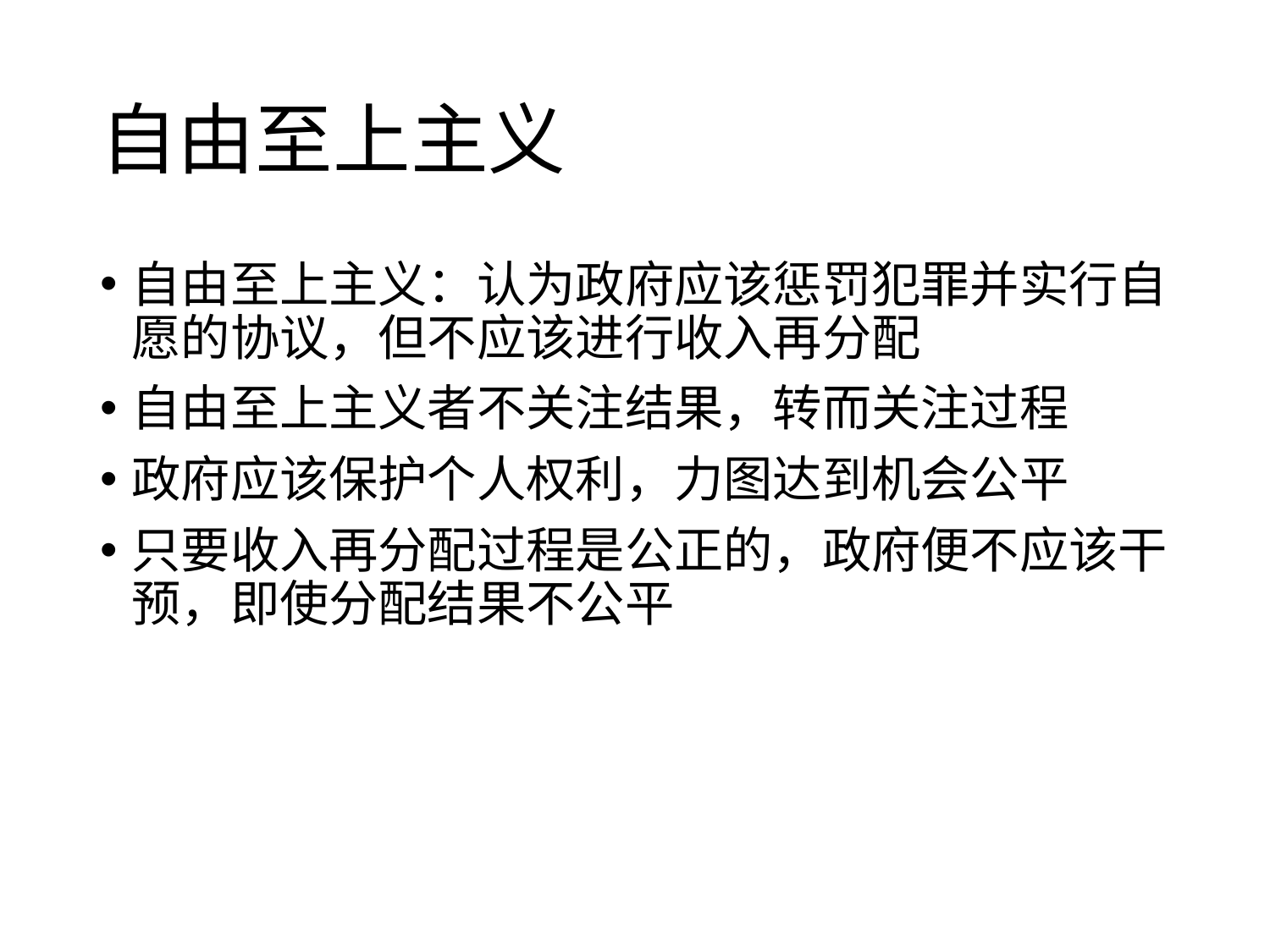

# 自由至上主义
自由至上主义：认为政府应该惩罚犯罪并实行自愿的协议，但不应该进行收入再分配
自由至上主义者不关注结果，转而关注过程
政府应该保护个人权利，力图达到机会公平
只要收入再分配过程是公正的，政府便不应该干预，即使分配结果不公平